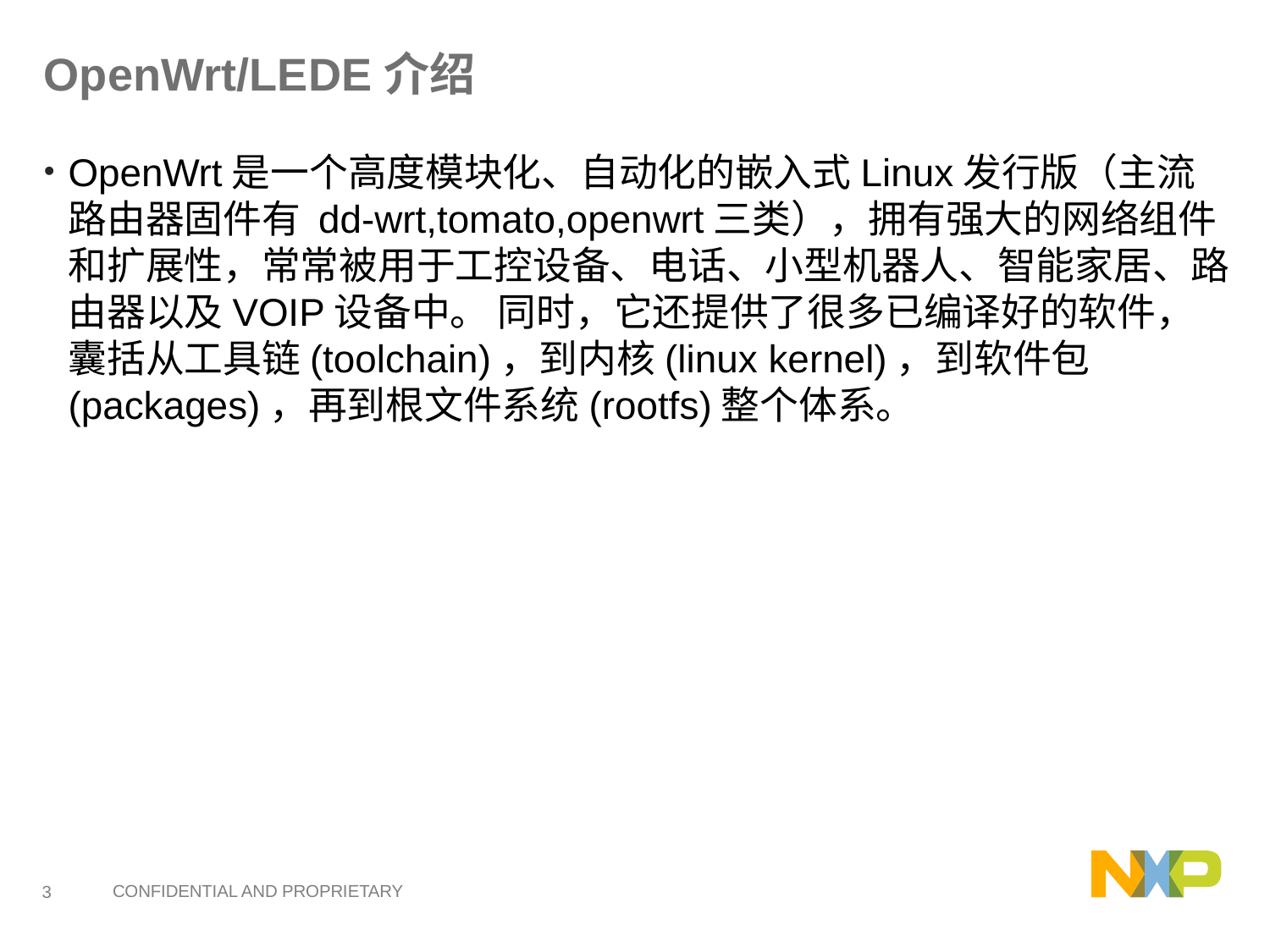

# OpenWrt/LEDE介绍
OpenWrt是一个高度模块化、自动化的嵌入式Linux发行版（主流路由器固件有 dd-wrt,tomato,openwrt三类），拥有强大的网络组件和扩展性，常常被用于工控设备、电话、小型机器人、智能家居、路由器以及VOIP设备中。 同时，它还提供了很多已编译好的软件，囊括从工具链(toolchain)，到内核(linux kernel)，到软件包(packages)，再到根文件系统(rootfs)整个体系。